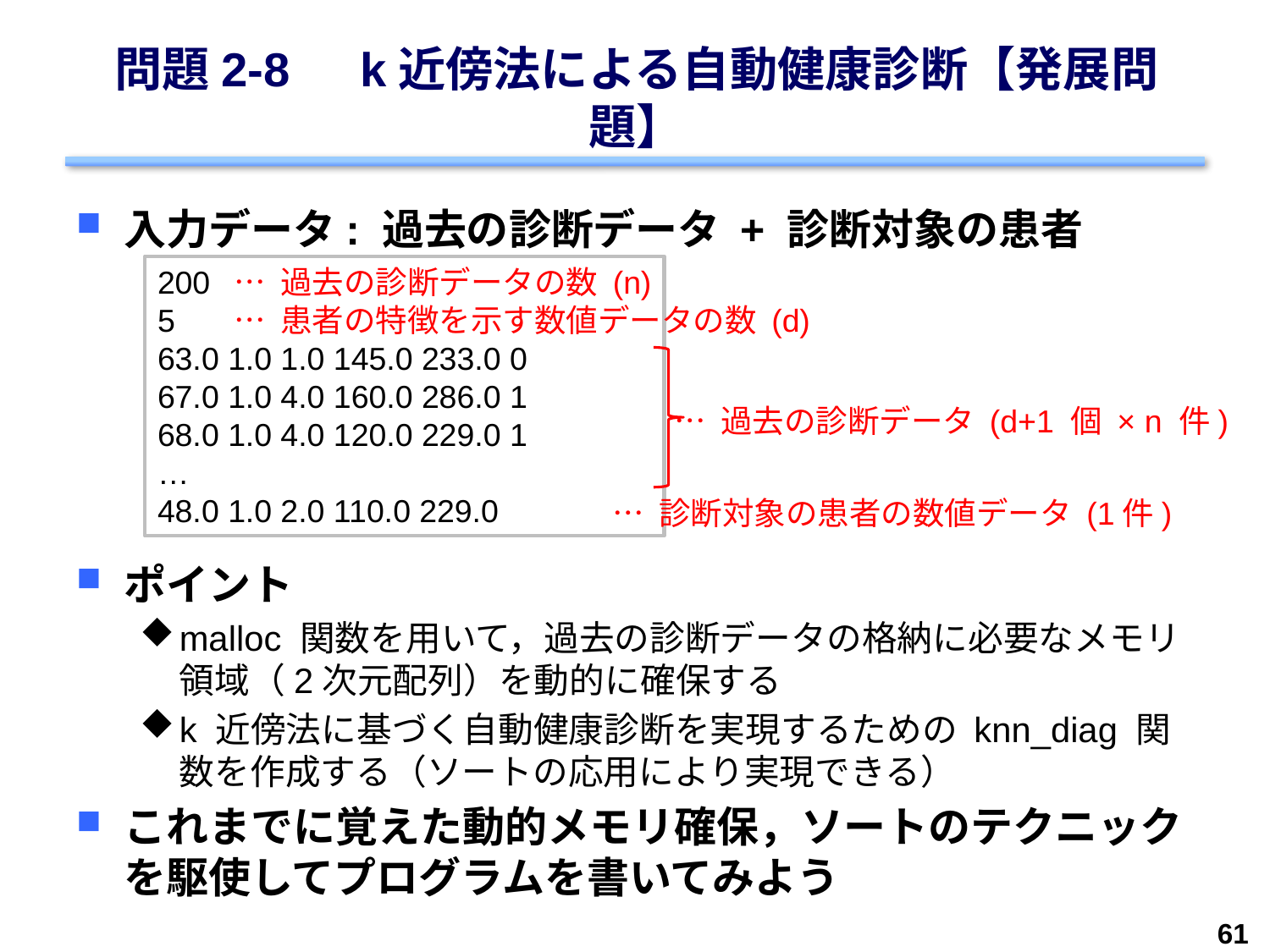

# 問題2-8　k近傍法による自動健康診断【発展問題】
入力データ: 過去の診断データ + 診断対象の患者

ポイント
malloc 関数を用いて，過去の診断データの格納に必要なメモリ領域（2次元配列）を動的に確保する
k 近傍法に基づく自動健康診断を実現するための knn_diag 関数を作成する（ソートの応用により実現できる）
これまでに覚えた動的メモリ確保，ソートのテクニックを駆使してプログラムを書いてみよう
200
5
63.0 1.0 1.0 145.0 233.0 0
67.0 1.0 4.0 160.0 286.0 1
68.0 1.0 4.0 120.0 229.0 1
…
48.0 1.0 2.0 110.0 229.0

… 過去の診断データの数 (n)
… 患者の特徴を示す数値データの数 (d)

… 過去の診断データ (d+1 個 × n 件)
… 診断対象の患者の数値データ (1件)
61